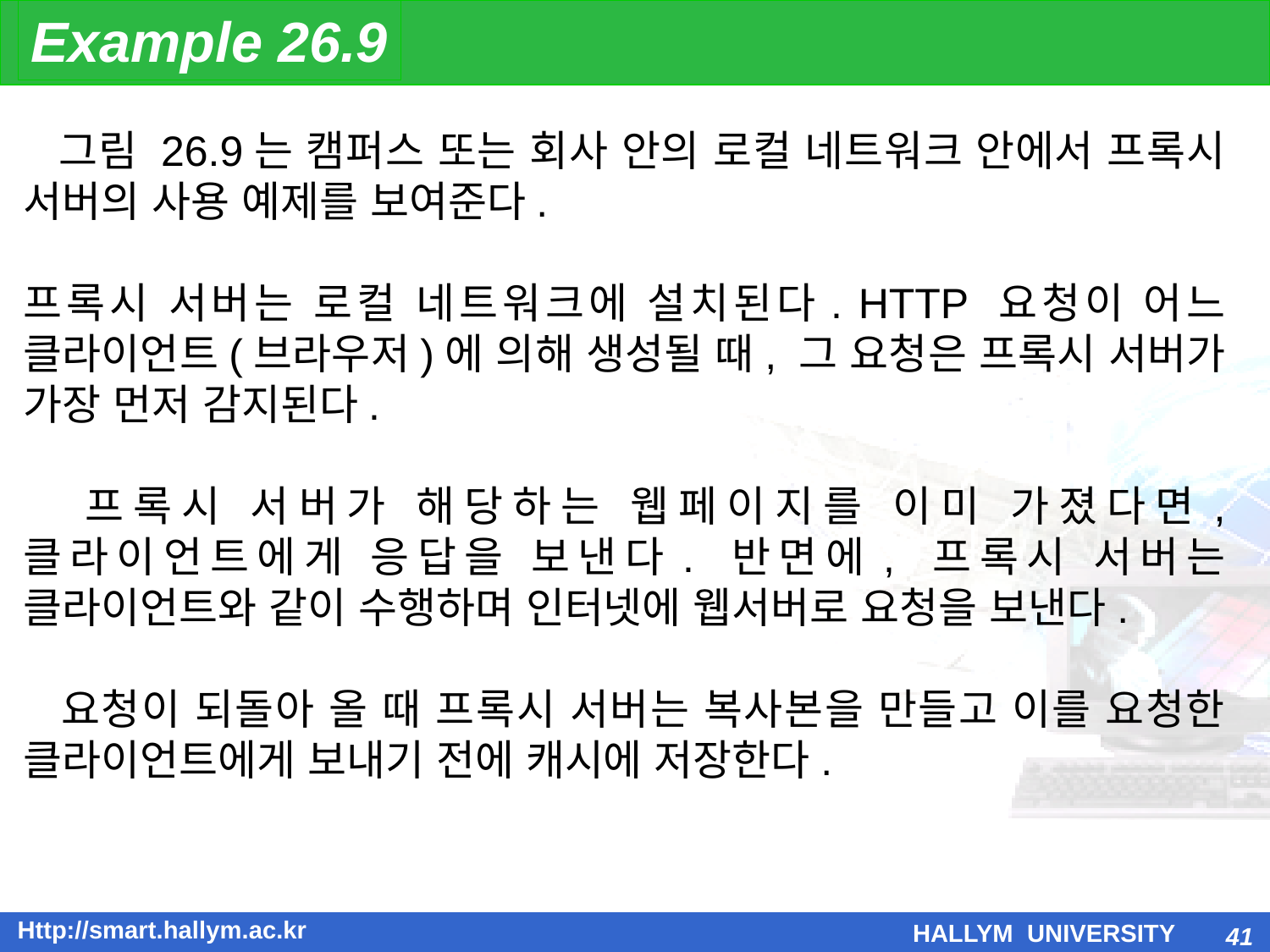

Example 26.9
  그림 26.9는 캠퍼스 또는 회사 안의 로컬 네트워크 안에서 프록시 서버의 사용 예제를 보여준다.

프록시 서버는 로컬 네트워크에 설치된다. HTTP 요청이 어느 클라이언트(브라우저)에 의해 생성될 때, 그 요청은 프록시 서버가 가장 먼저 감지된다.

  프록시 서버가 해당하는 웹페이지를 이미 가졌다면, 클라이언트에게 응답을 보낸다. 반면에, 프록시 서버는 클라이언트와 같이 수행하며 인터넷에 웹서버로 요청을 보낸다.

  요청이 되돌아 올 때 프록시 서버는 복사본을 만들고 이를 요청한 클라이언트에게 보내기 전에 캐시에 저장한다.
41